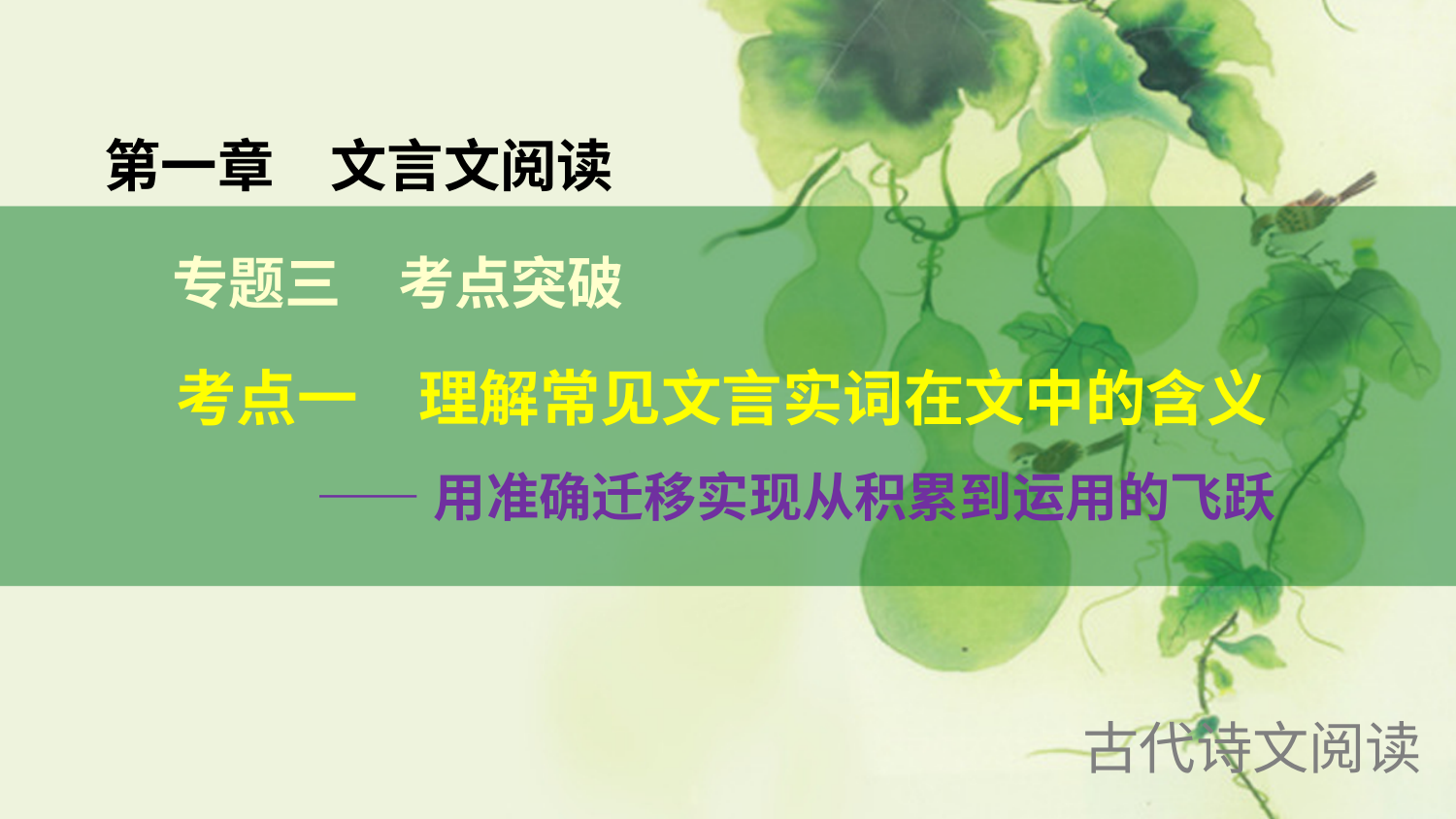

第一章　文言文阅读
专题三　考点突破
考点一　理解常见文言实词在文中的含义
——用准确迁移实现从积累到运用的飞跃
古代诗文阅读